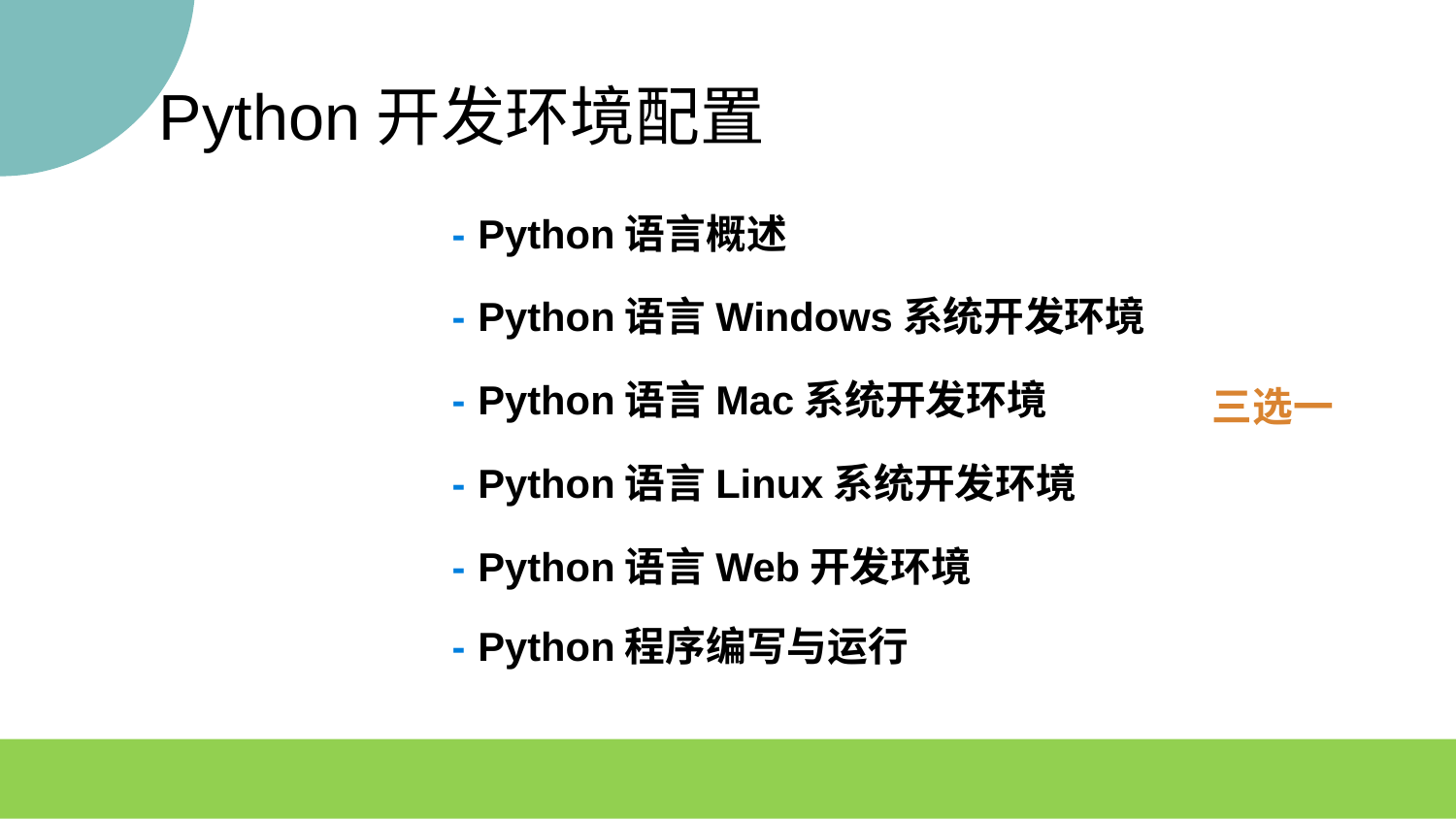

Python开发环境配置
- Python语言概述
- Python语言Windows系统开发环境
- Python语言Mac系统开发环境
- Python语言Linux系统开发环境
- Python语言Web开发环境
三选一
- Python程序编写与运行